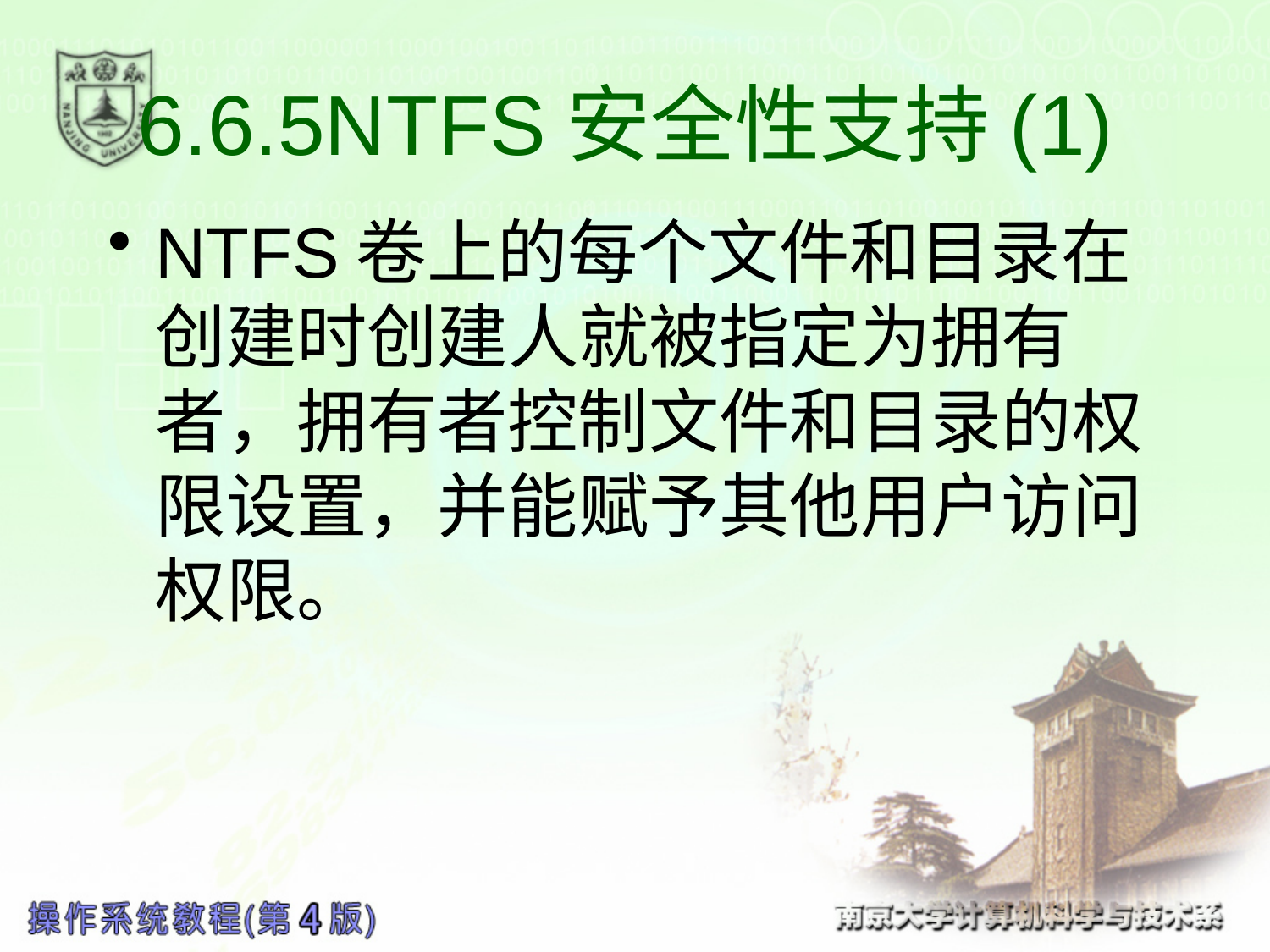

# 6.6.5NTFS安全性支持(1)
NTFS卷上的每个文件和目录在创建时创建人就被指定为拥有者，拥有者控制文件和目录的权限设置，并能赋予其他用户访问权限。